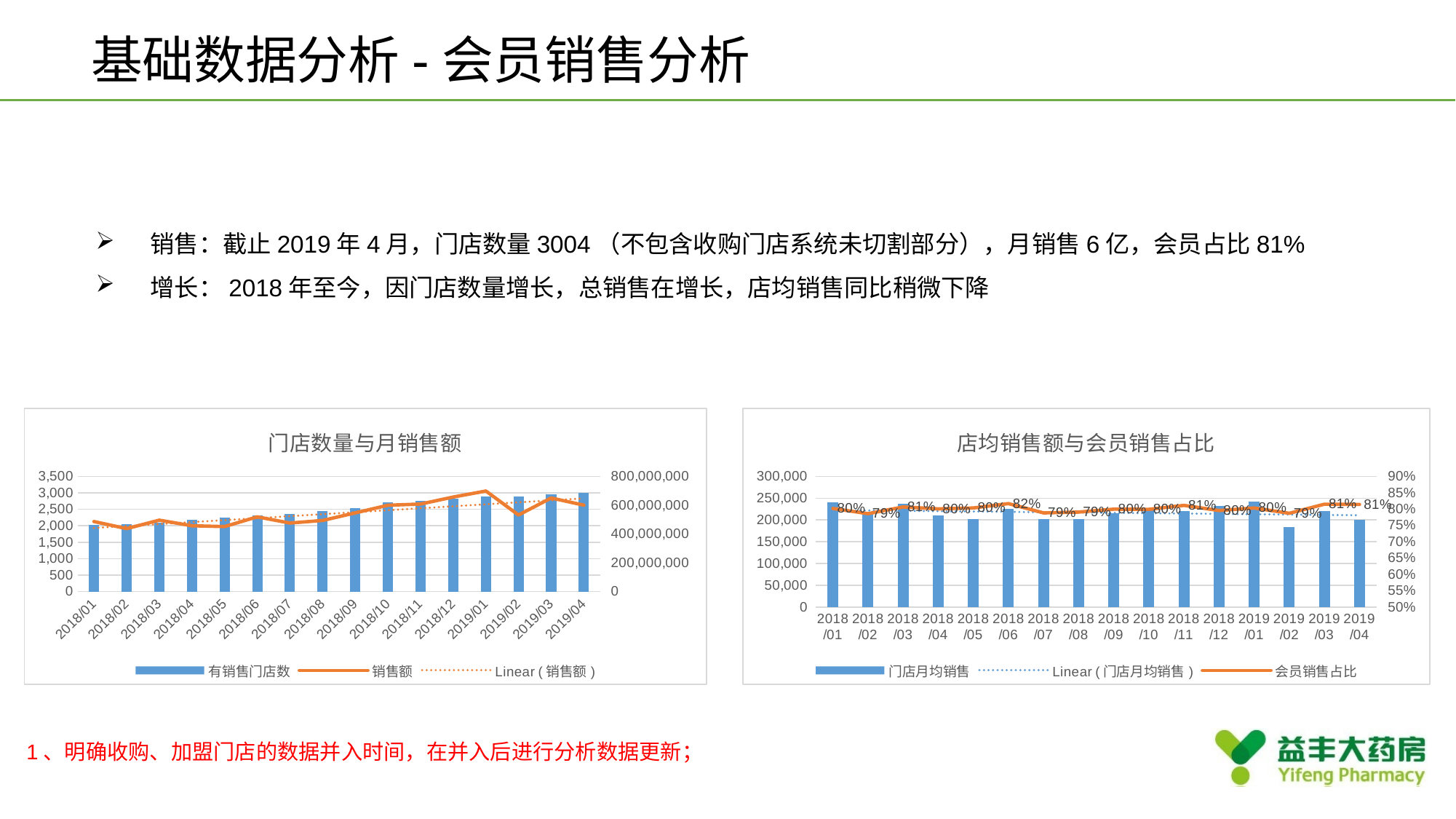

基础数据分析-会员销售分析
销售：截止2019年4月，门店数量3004（不包含收购门店系统未切割部分），月销售6亿，会员占比81%
增长：2018年至今，因门店数量增长，总销售在增长，店均销售同比稍微下降

### Chart: 门店数量与月销售额

| Category | 有销售门店数 | 销售额 |
|---|---|---|
| 2018/01 | 2028.0 | 486092944.71 |
| 2018/02 | 2050.0 | 436597039.04 |
| 2018/03 | 2091.0 | 495621034.92 |
| 2018/04 | 2178.0 | 456986036.3 |
| 2018/05 | 2241.0 | 451082712.32 |
| 2018/06 | 2301.0 | 518436302.11 |
| 2018/07 | 2358.0 | 475774127.28 |
| 2018/08 | 2435.0 | 493384247.03 |
| 2018/09 | 2531.0 | 546142702.66 |
| 2018/10 | 2701.0 | 599342812.29 |
| 2018/11 | 2751.0 | 607609008.26 |
| 2018/12 | 2828.0 | 656027210.819999 |
| 2019/01 | 2880.0 | 697924340.62 |
| 2019/02 | 2890.0 | 531540874.5 |
| 2019/03 | 2949.0 | 649604181.07 |
| 2019/04 | 3004.0 | 599893301.65 |

### Chart: 店均销售额与会员销售占比

| Category | 门店月均销售 | 会员销售占比 |
|---|---|---|
| 2018/01 | 239690.801139053 | 0.801769826082362 |
| 2018/02 | 212974.165385365 | 0.786005639993724 |
| 2018/03 | 237025.841664275 | 0.8064234749732 |
| 2018/04 | 209819.116758494 | 0.800569015176273 |
| 2018/05 | 201286.350879071 | 0.803413993491525 |
| 2018/06 | 225309.127383746 | 0.816735251498957 |
| 2018/07 | 201770.198167938 | 0.788253583384304 |
| 2018/08 | 202621.867363449 | 0.790850122250203 |
| 2018/09 | 215781.39180561 | 0.799651109047009 |
| 2018/10 | 221896.635427619 | 0.799134429159135 |
| 2018/11 | 220868.414489276 | 0.811368966585572 |
| 2018/12 | 231975.675678925 | 0.795452676906082 |
| 2019/01 | 242334.840493055 | 0.803186609256274 |
| 2019/02 | 183924.178027681 | 0.787067578393728 |
| 2019/03 | 220279.478151915 | 0.814870371613201 |
| 2019/04 | 199698.169657123 | 0.814285930542028 |
1、明确收购、加盟门店的数据并入时间，在并入后进行分析数据更新；